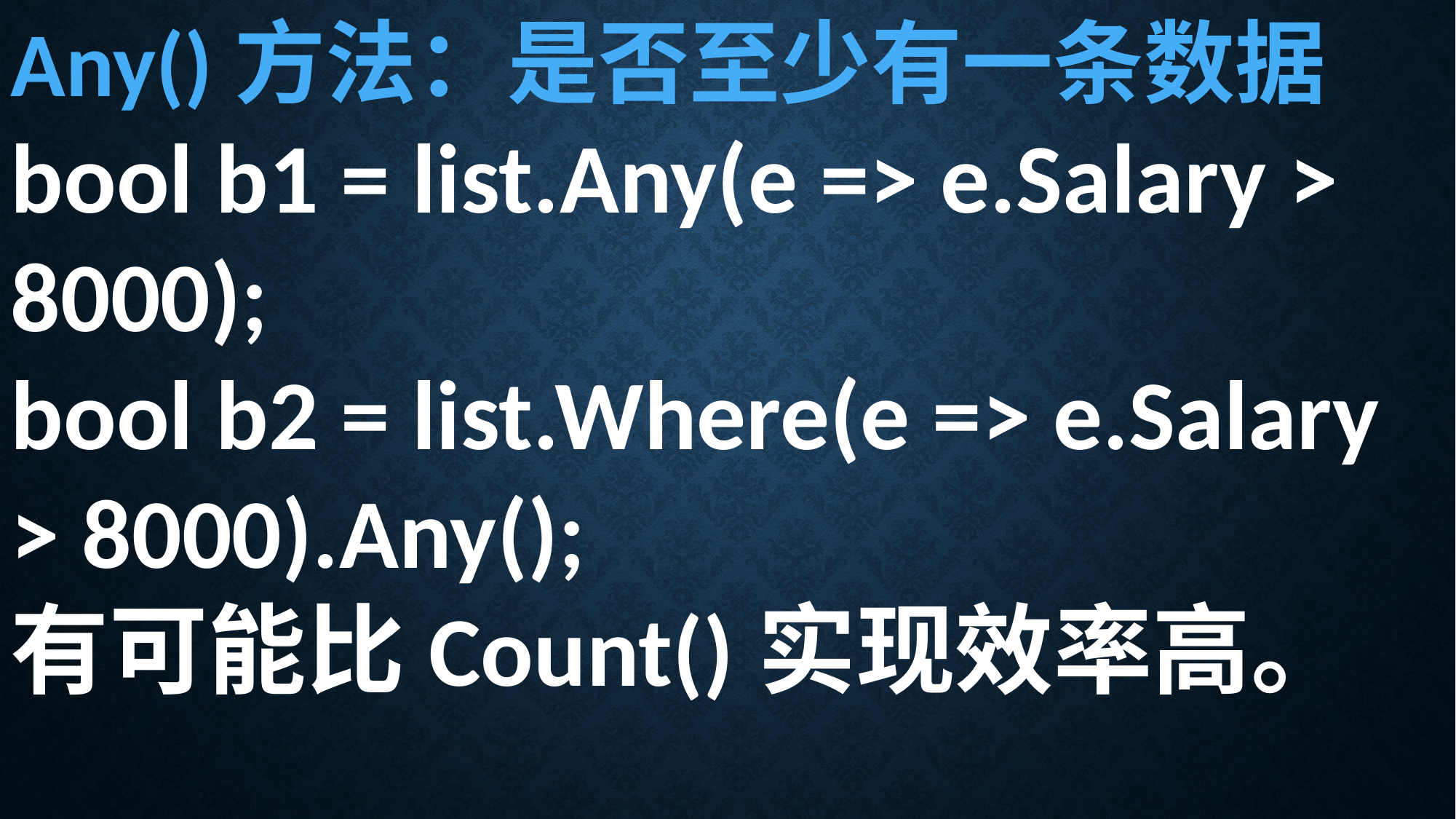

Any()方法：是否至少有一条数据
bool b1 = list.Any(e => e.Salary > 8000);
bool b2 = list.Where(e => e.Salary > 8000).Any();
有可能比Count()实现效率高。